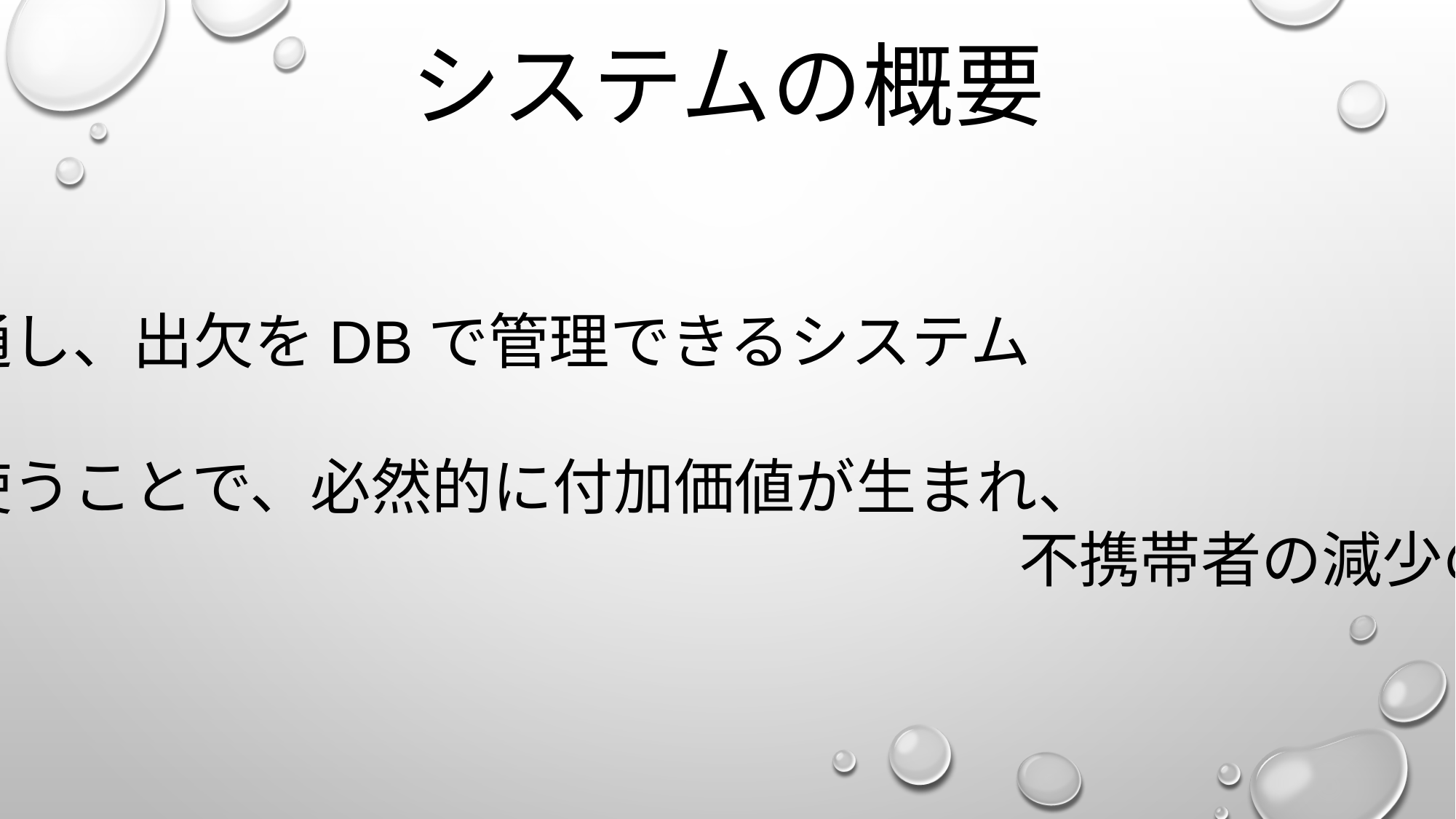

システムの概要

学生証を通し、出欠をDBで管理できるシステム

学生証を使うことで、必然的に付加価値が生まれ、
												不携帯者の減少の見込める